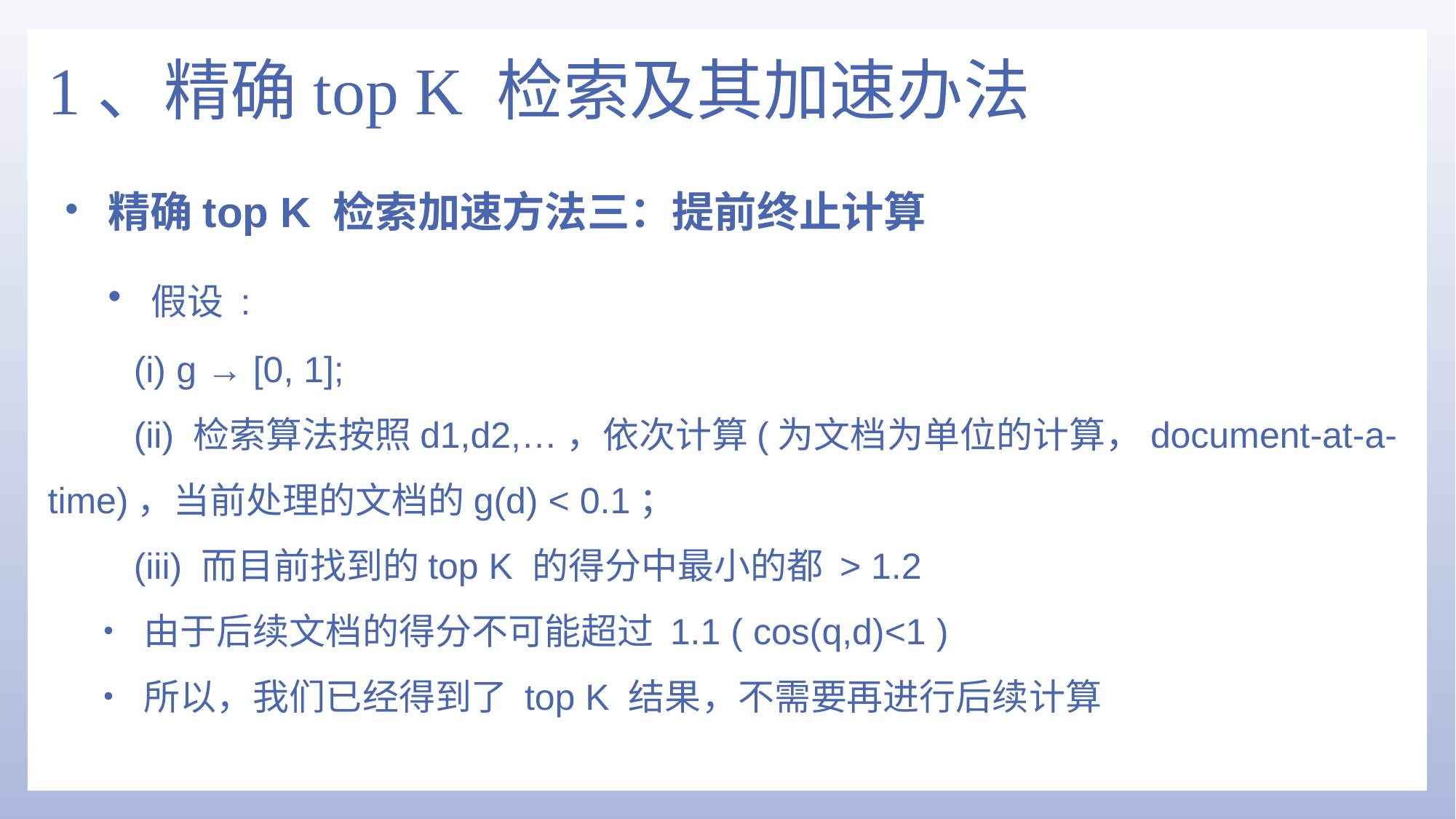

# 1、精确top K 检索及其加速办法
•精确top K 检索加速方法三：提前终止计算
•假设 :
(i) g → [0, 1];
(ii) 检索算法按照d1,d2,…，依次计算(为文档为单位的计算，document-at-a-time)，当前处理的文档的g(d) < 0.1；
(iii) 而目前找到的top K 的得分中最小的都 > 1.2
• 由于后续文档的得分不可能超过 1.1 ( cos(q,d)<1 )
• 所以，我们已经得到了 top K 结果，不需要再进行后续计算